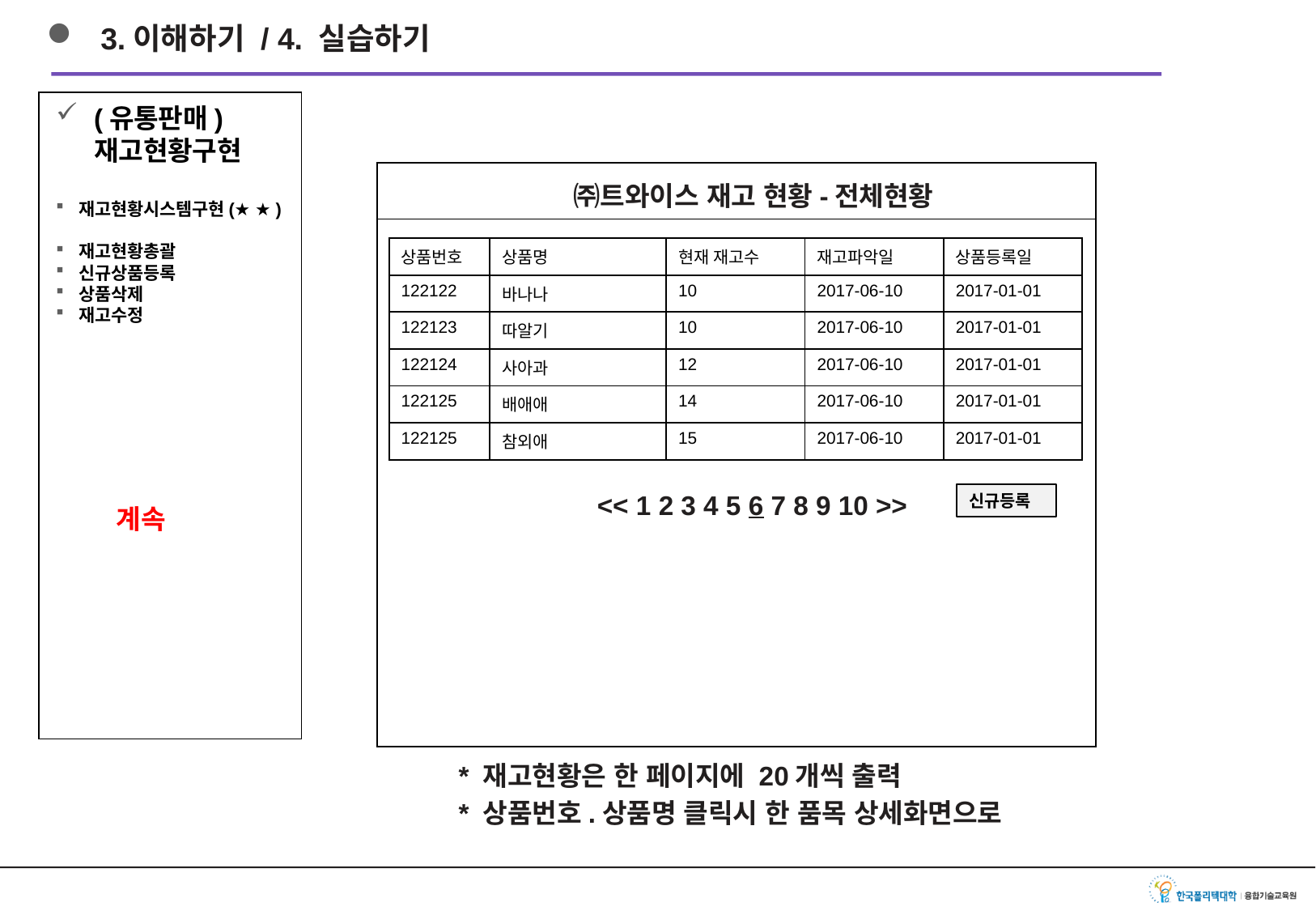

3.이해하기 / 4. 실습하기
(유통판매)재고현황구현

재고현황시스템구현(★ ★ )

재고현황총괄
신규상품등록
상품삭제
재고수정
|  |
| --- |
|  |
㈜트와이스 재고 현황-전체현황
| 상품번호 | 상품명 | 현재 재고수 | 재고파악일 | 상품등록일 |
| --- | --- | --- | --- | --- |
| 122122 | 바나나 | 10 | 2017-06-10 | 2017-01-01 |
| 122123 | 따알기 | 10 | 2017-06-10 | 2017-01-01 |
| 122124 | 사아과 | 12 | 2017-06-10 | 2017-01-01 |
| 122125 | 배애애 | 14 | 2017-06-10 | 2017-01-01 |
| 122125 | 참외애 | 15 | 2017-06-10 | 2017-01-01 |
<< 1 2 3 4 5 6 7 8 9 10 >>
신규등록
계속
* 재고현황은 한 페이지에 20개씩 출력
* 상품번호.상품명 클릭시 한 품목 상세화면으로